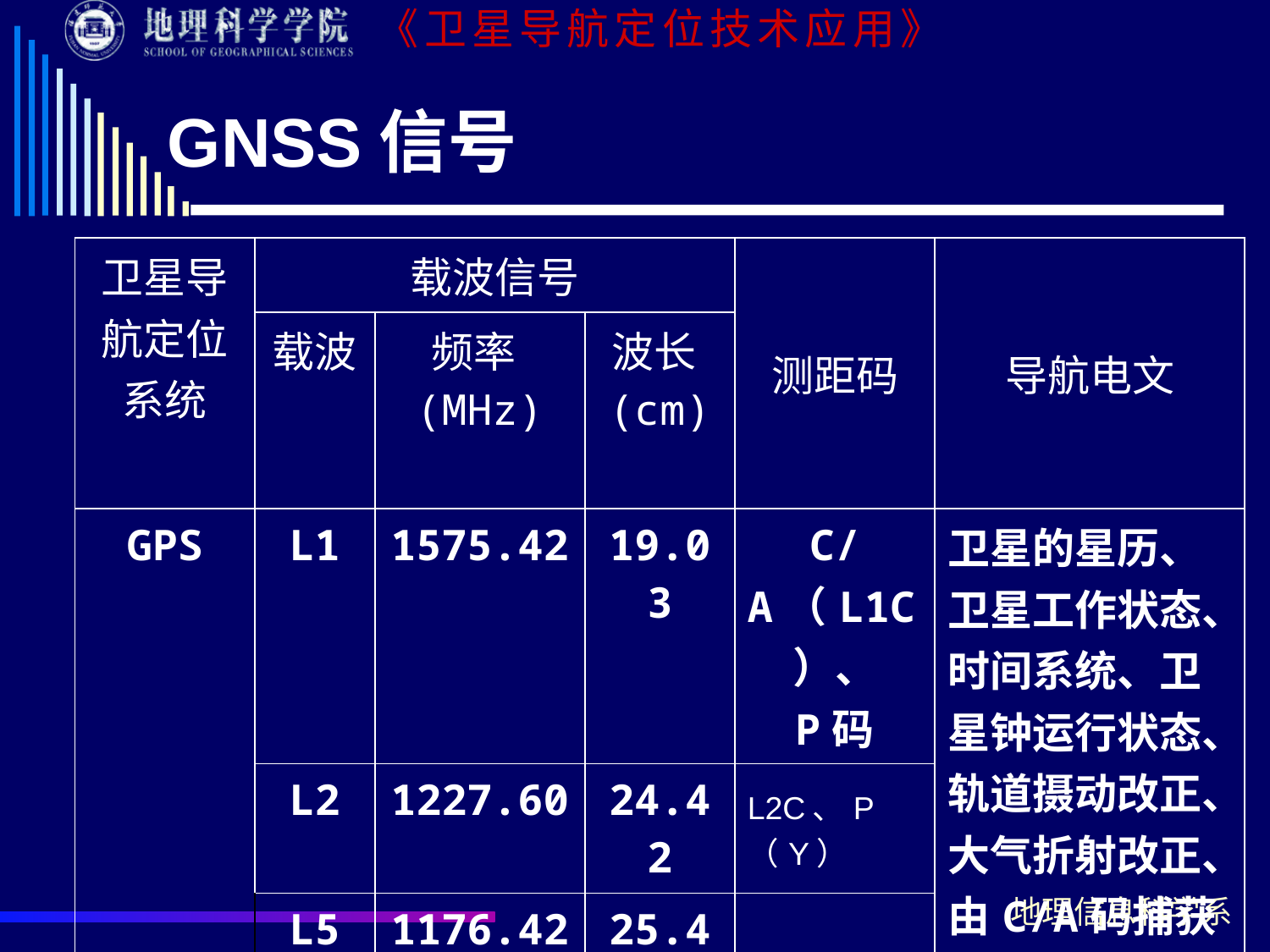

# GNSS信号
| 卫星导航定位系统 | 载波信号 |  |  | 测距码 | 导航电文 |
| --- | --- | --- | --- | --- | --- |
|  | 载波 | 频率(MHz) | 波长(cm) |  |  |
| GPS | L1 | 1575.42 | 19.03 | C/A（L1C）、 P码 | 卫星的星历、卫星工作状态、时间系统、卫星钟运行状态、轨道摄动改正、大气折射改正、由C/A码捕获P码的信息 |
|  | L2 | 1227.60 | 24.42 | L2C、P（Y） |  |
|  | L5 | 1176.42 | 25.48 |  |  |